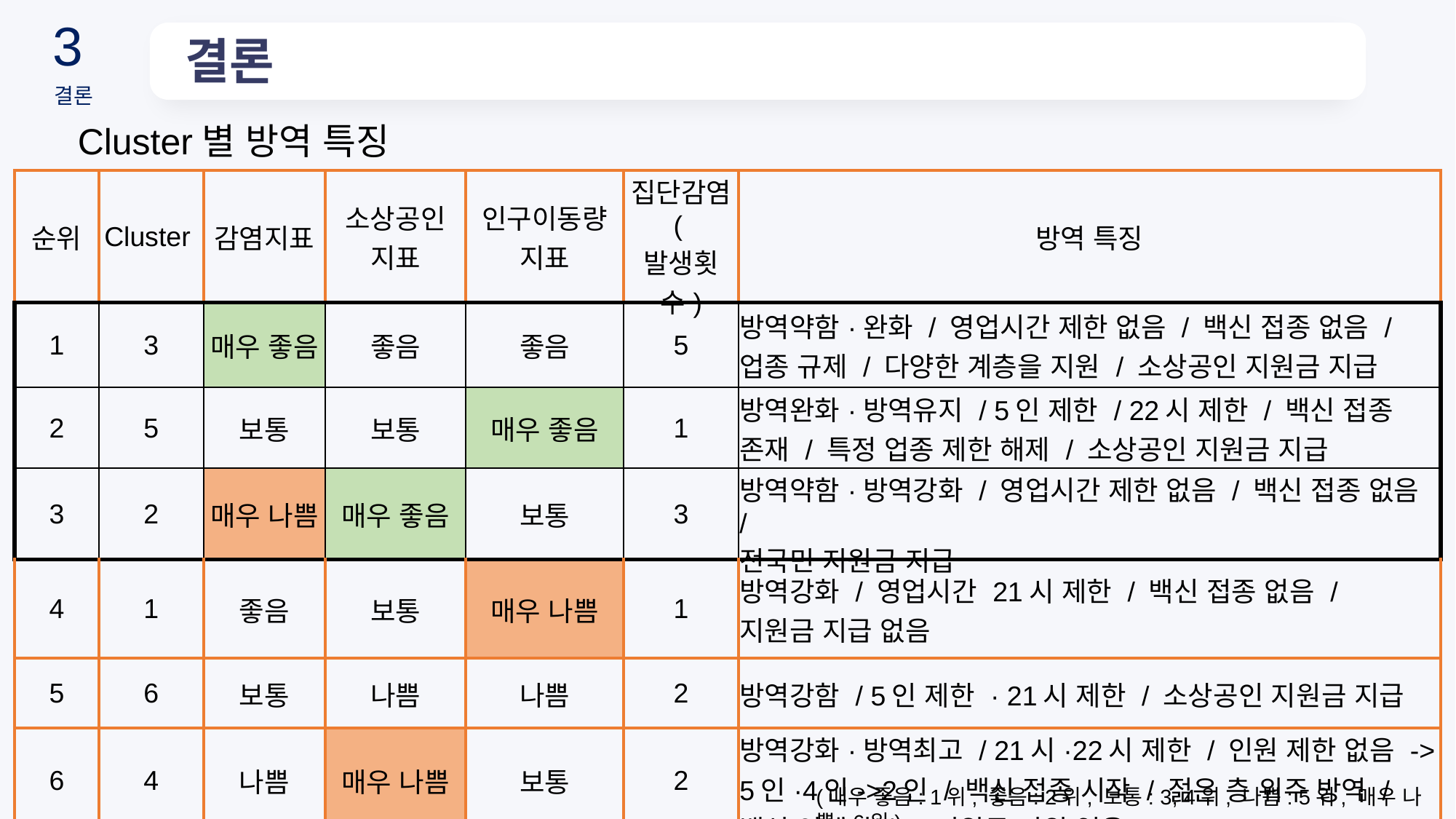

3
결론
결론
Cluster별 방역 특징
| 순위 | Cluster | 감염지표 | 소상공인 지표 | 인구이동량 지표 | 집단감염 (발생횟수) | 방역 특징 |
| --- | --- | --- | --- | --- | --- | --- |
| 1 | 3 | 매우 좋음 | 좋음 | 좋음 | 5 | 방역약함·완화 / 영업시간 제한 없음 / 백신 접종 없음 / 업종 규제 / 다양한 계층을 지원 / 소상공인 지원금 지급 |
| 2 | 5 | 보통 | 보통 | 매우 좋음 | 1 | 방역완화·방역유지 / 5인 제한 / 22시 제한 / 백신 접종 존재 / 특정 업종 제한 해제 / 소상공인 지원금 지급 |
| 3 | 2 | 매우 나쁨 | 매우 좋음 | 보통 | 3 | 방역약함·방역강화 / 영업시간 제한 없음 / 백신 접종 없음 / 전국민 지원금 지급 |
| 4 | 1 | 좋음 | 보통 | 매우 나쁨 | 1 | 방역강화 / 영업시간 21시 제한 / 백신 접종 없음 / 지원금 지급 없음 |
| 5 | 6 | 보통 | 나쁨 | 나쁨 | 2 | 방역강함 / 5인 제한 · 21시 제한 / 소상공인 지원금 지급 |
| 6 | 4 | 나쁨 | 매우 나쁨 | 보통 | 2 | 방역강화·방역최고 / 21시·22시 제한 / 인원 제한 없음 -> 5인·4인->2인 / 백신 접종 시작 / 젊은 층 위주 방역 / 백신 인센티브 / 지원금 지원 없음 |
(매우 좋음: 1위, 좋음: 2위, 보통: 3, 4위, 나쁨: 5위, 매우 나쁨: 6위)